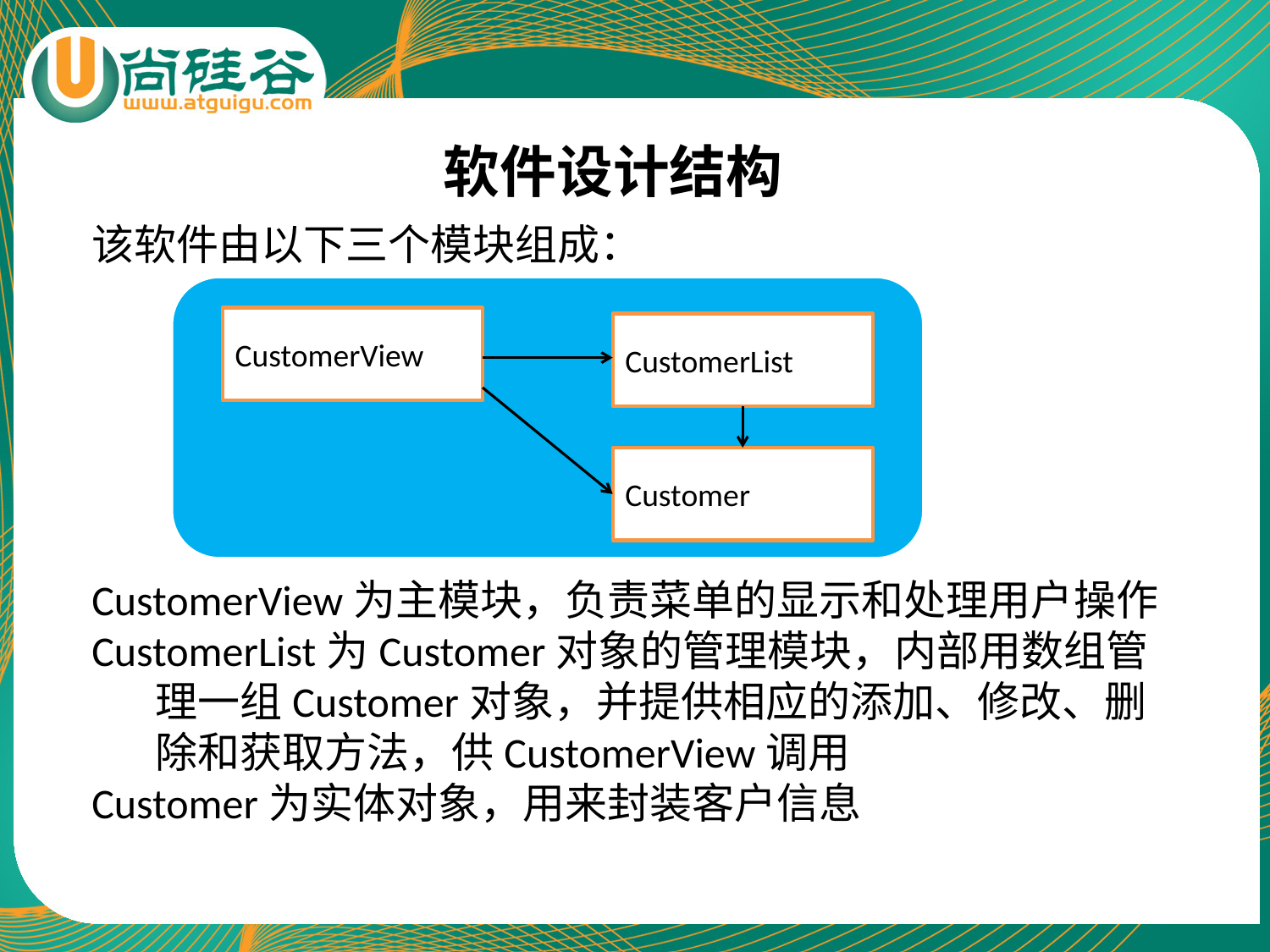

软件设计结构
该软件由以下三个模块组成：

CustomerView为主模块，负责菜单的显示和处理用户操作
CustomerList为Customer对象的管理模块，内部用数组管理一组Customer对象，并提供相应的添加、修改、删除和获取方法，供CustomerView调用
Customer为实体对象，用来封装客户信息

CustomerView

CustomerList

Customer